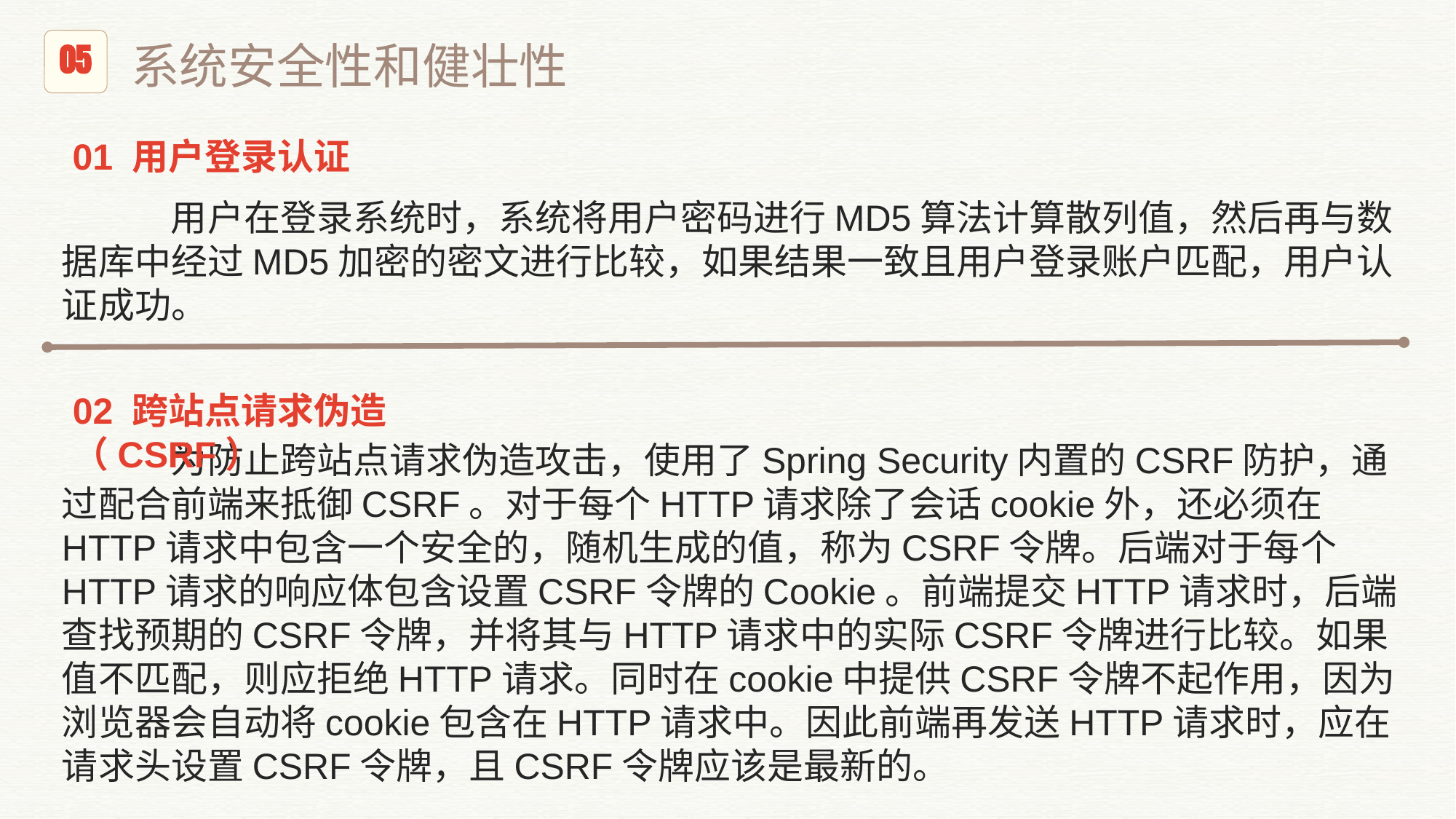

系统安全性和健壮性
05
01 用户登录认证

	用户在登录系统时，系统将用户密码进行MD5算法计算散列值，然后再与数据库中经过MD5加密的密文进行比较，如果结果一致且用户登录账户匹配，用户认证成功。

02 跨站点请求伪造（CSRF）
	为防止跨站点请求伪造攻击，使用了Spring Security内置的CSRF防护，通过配合前端来抵御CSRF。对于每个HTTP请求除了会话cookie外，还必须在HTTP请求中包含一个安全的，随机生成的值，称为CSRF令牌。后端对于每个HTTP请求的响应体包含设置CSRF令牌的Cookie。前端提交HTTP请求时，后端查找预期的CSRF令牌，并将其与HTTP请求中的实际CSRF令牌进行比较。如果值不匹配，则应拒绝HTTP请求。同时在cookie中提供CSRF令牌不起作用，因为浏览器会自动将cookie包含在HTTP请求中。因此前端再发送HTTP请求时，应在请求头设置CSRF令牌，且CSRF令牌应该是最新的。